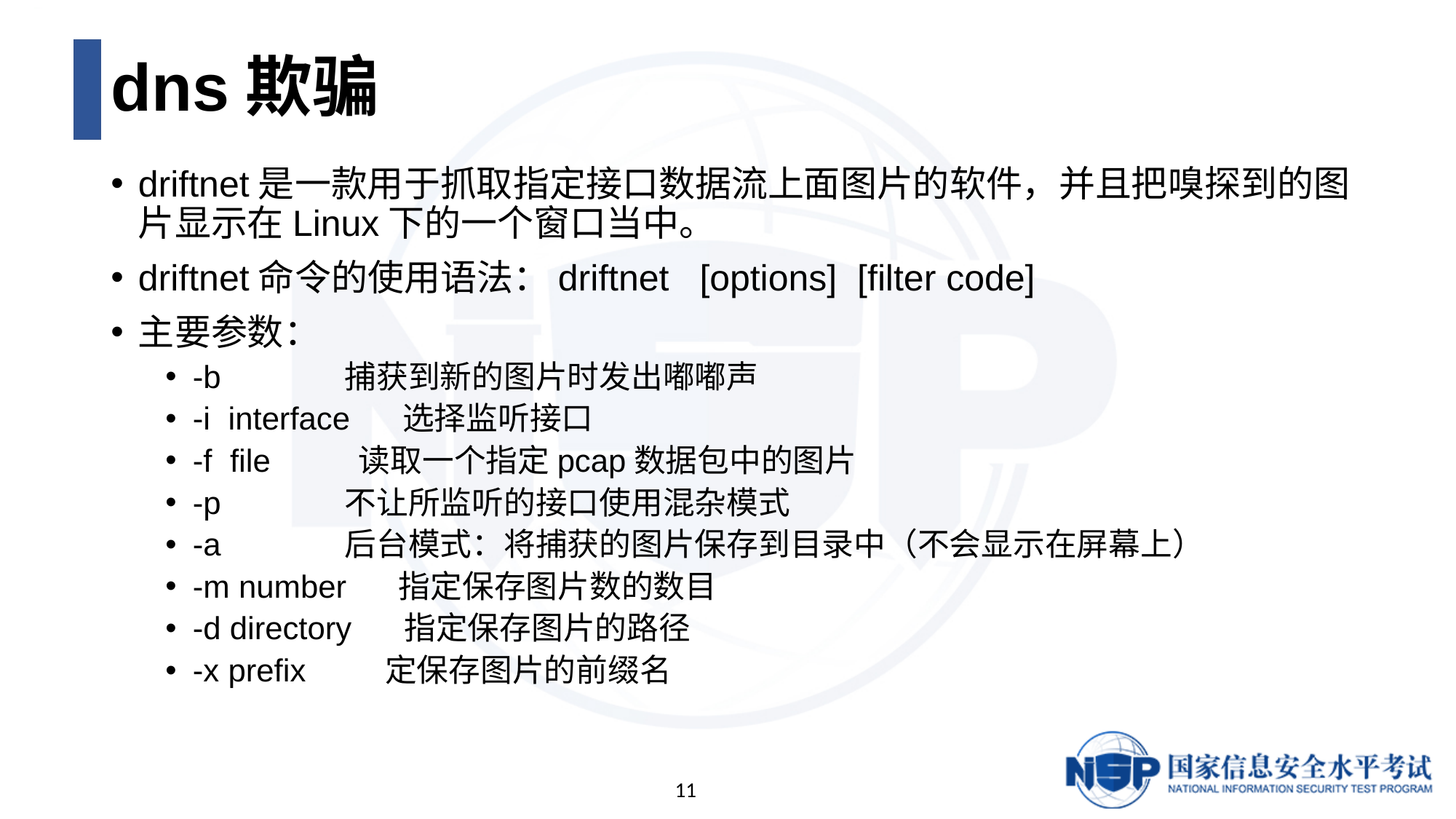

# dns欺骗
driftnet是一款用于抓取指定接口数据流上面图片的软件，并且把嗅探到的图片显示在Linux下的一个窗口当中。
driftnet命令的使用语法：driftnet   [options]  [filter code]
主要参数：
-b             捕获到新的图片时发出嘟嘟声
-i  interface     选择监听接口
-f  file         读取一个指定pcap数据包中的图片
-p             不让所监听的接口使用混杂模式
-a             后台模式：将捕获的图片保存到目录中（不会显示在屏幕上）
-m number     指定保存图片数的数目
-d directory     指定保存图片的路径
-x prefix        定保存图片的前缀名